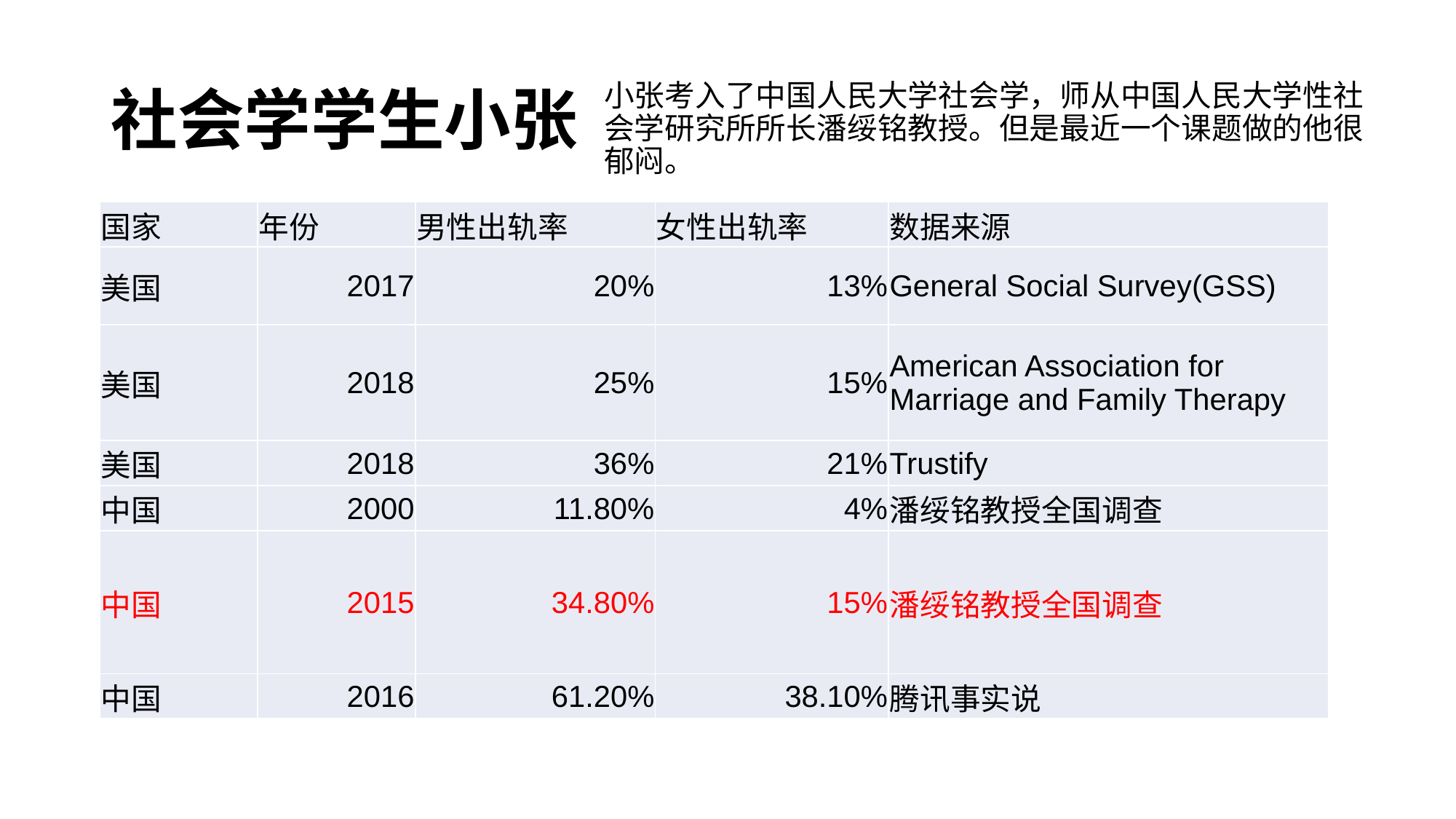

# 社会学学生小张
小张考入了中国人民大学社会学，师从中国人民大学性社会学研究所所长潘绥铭教授。但是最近一个课题做的他很郁闷。

| 国家 | 年份 | 男性出轨率 | 女性出轨率 | 数据来源 |
| --- | --- | --- | --- | --- |
| 美国 | 2017 | 20% | 13% | General Social Survey(GSS) |
| 美国 | 2018 | 25% | 15% | American Association for Marriage and Family Therapy |
| 美国 | 2018 | 36% | 21% | Trustify |
| 中国 | 2000 | 11.80% | 4% | 潘绥铭教授全国调查 |
| 中国 | 2015 | 34.80% | 15% | 潘绥铭教授全国调查 |
| 中国 | 2016 | 61.20% | 38.10% | 腾讯事实说 |